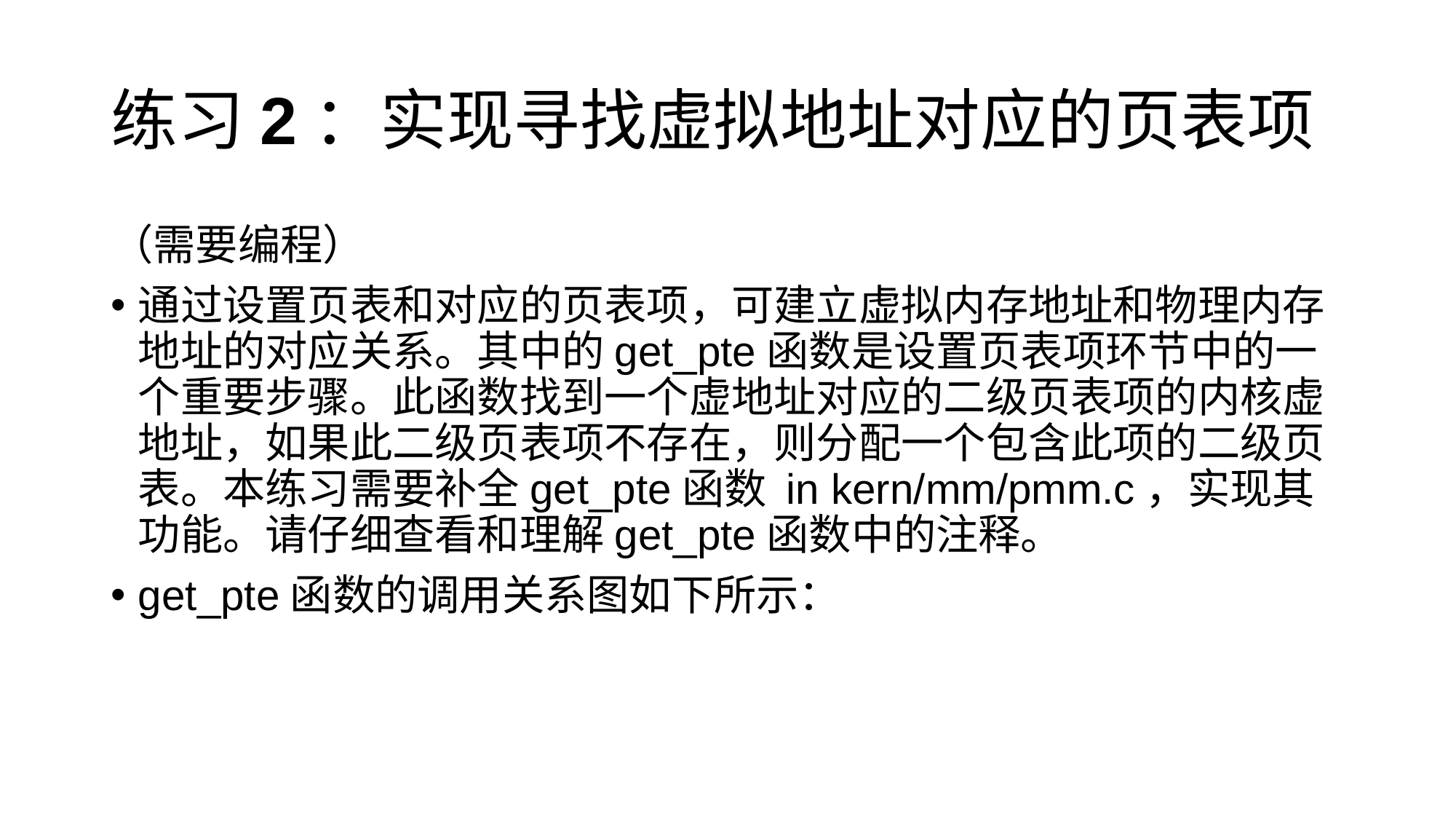

# 练习2：实现寻找虚拟地址对应的页表项
（需要编程）
通过设置页表和对应的页表项，可建立虚拟内存地址和物理内存地址的对应关系。其中的get_pte函数是设置页表项环节中的一个重要步骤。此函数找到一个虚地址对应的二级页表项的内核虚地址，如果此二级页表项不存在，则分配一个包含此项的二级页表。本练习需要补全get_pte函数 in kern/mm/pmm.c，实现其功能。请仔细查看和理解get_pte函数中的注释。
get_pte函数的调用关系图如下所示：